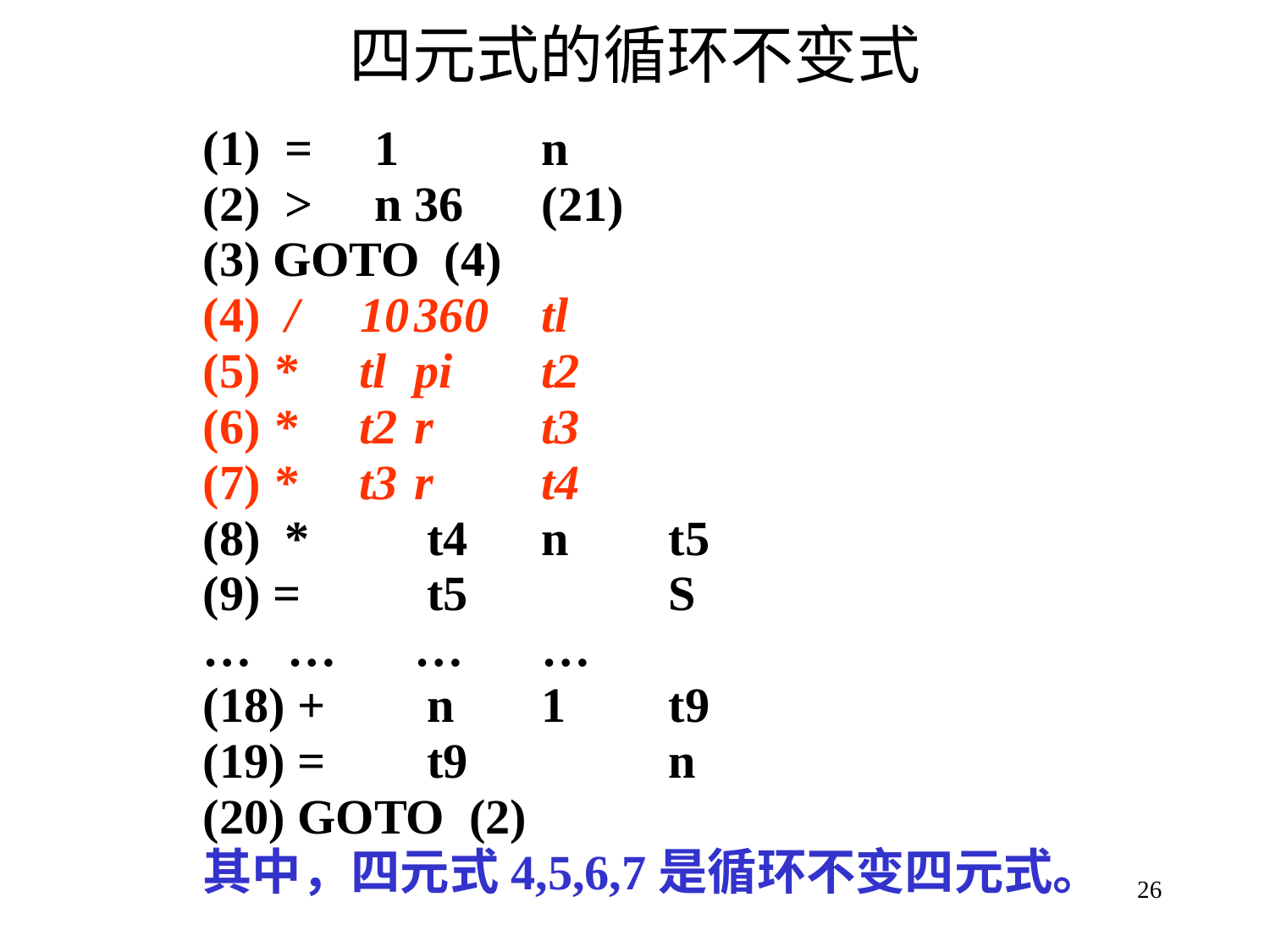

# 四元式的循环不变式
(1)  =     1		n
(2)  >     n	36	(21)
(3) GOTO  (4)
(4)  /     10	360	tl
(5) *     tl	pi	t2
(6) *     t2	r	t3
(7) *     t3	r	t4
(8)  *	 t4	n	t5
(9) = 	 t5		S
…	…	…	…
(18) +	 n	1	t9
(19) =	 t9		n
(20) GOTO  (2)
其中，四元式4,5,6,7是循环不变四元式。
26